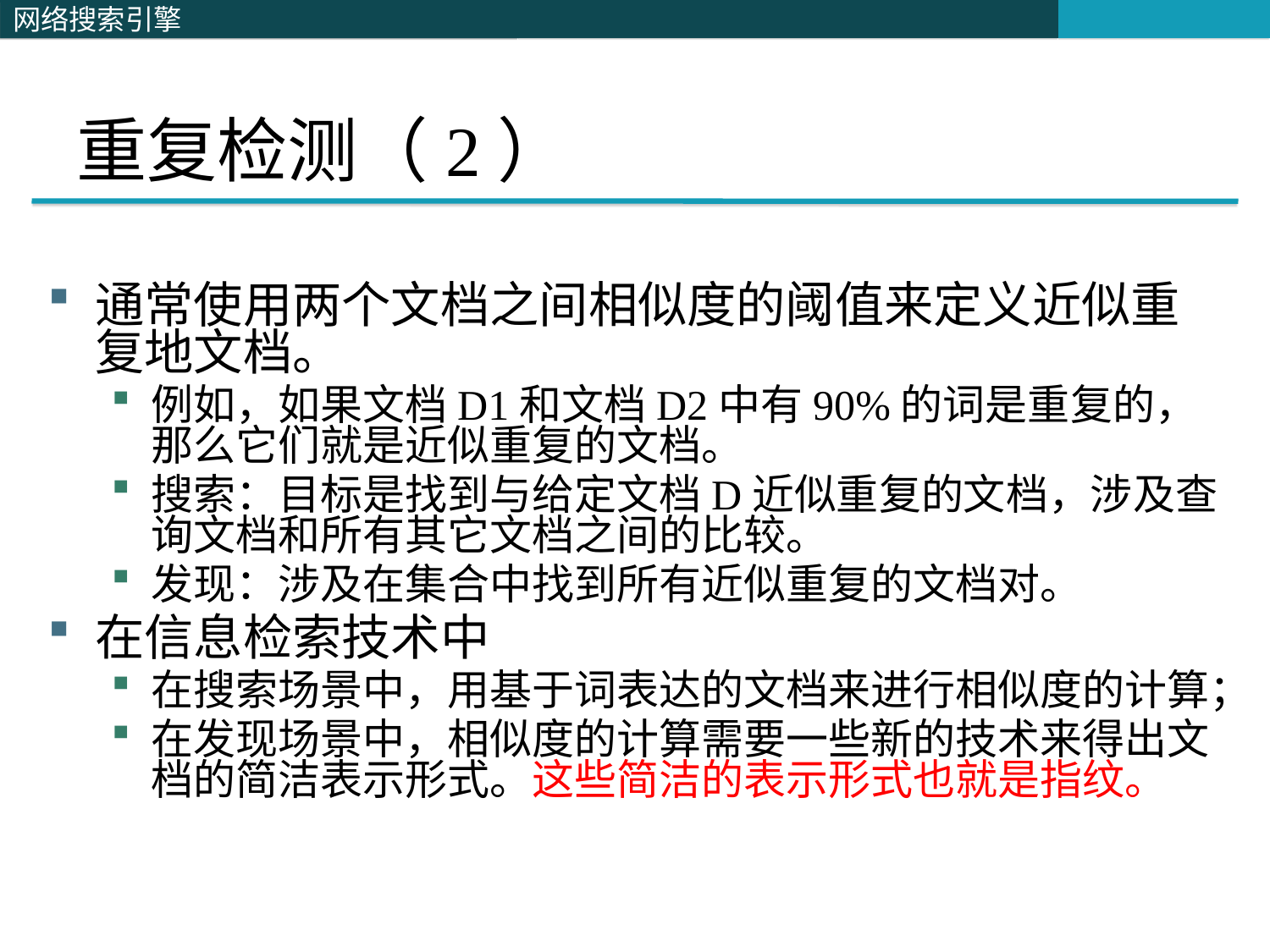

# 重复检测（2）
通常使用两个文档之间相似度的阈值来定义近似重复地文档。
例如，如果文档D1和文档D2中有90%的词是重复的，那么它们就是近似重复的文档。
搜索：目标是找到与给定文档D近似重复的文档，涉及查询文档和所有其它文档之间的比较。
发现：涉及在集合中找到所有近似重复的文档对。
在信息检索技术中
在搜索场景中，用基于词表达的文档来进行相似度的计算；
在发现场景中，相似度的计算需要一些新的技术来得出文档的简洁表示形式。这些简洁的表示形式也就是指纹。